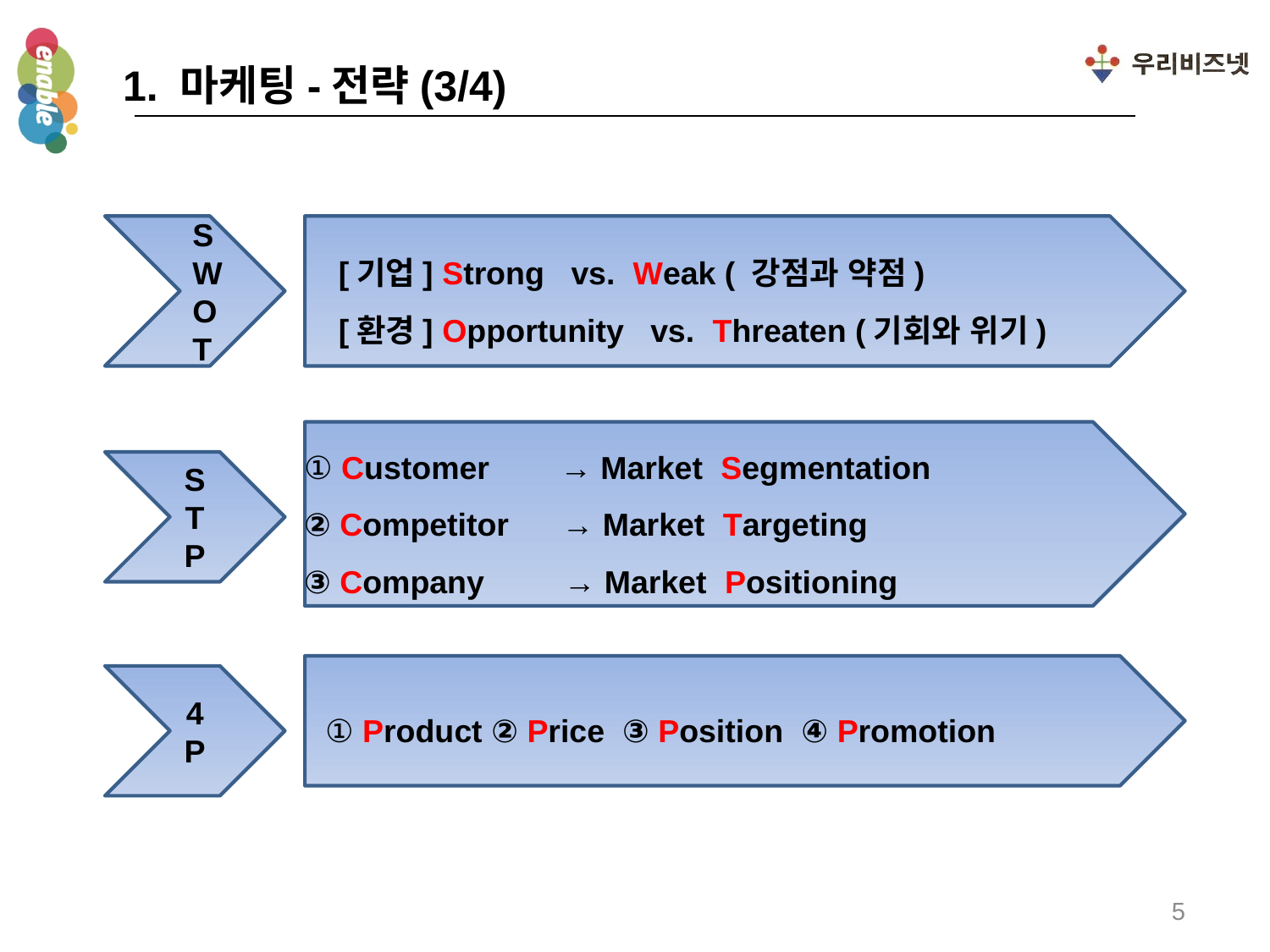

1. 마케팅-전략(3/4)
SWOT

        [기업] Strong   vs.  Weak ( 강점과 약점)
        [환경] Opportunity   vs.  Threaten (기회와 위기)
            ① Customer        → Market  Segmentation
            ② Competitor      → Market  Targeting
            ③ Company         → Market  Positioning

STP

4P
  ① Product ② Price  ③ Position  ④ Promotion
5